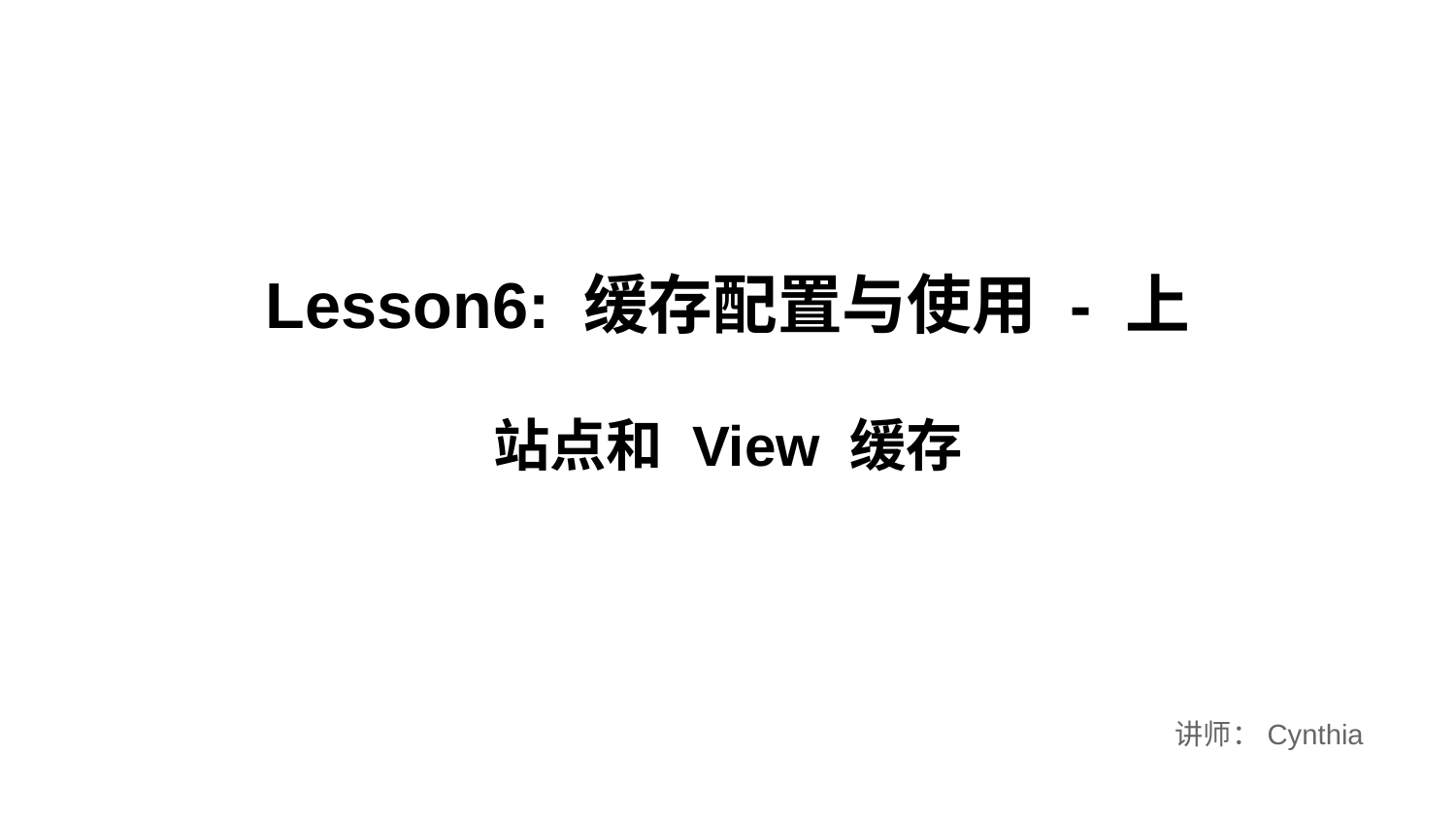

# Lesson6: 缓存配置与使用 - 上 站点和 View 缓存
讲师：Cynthia